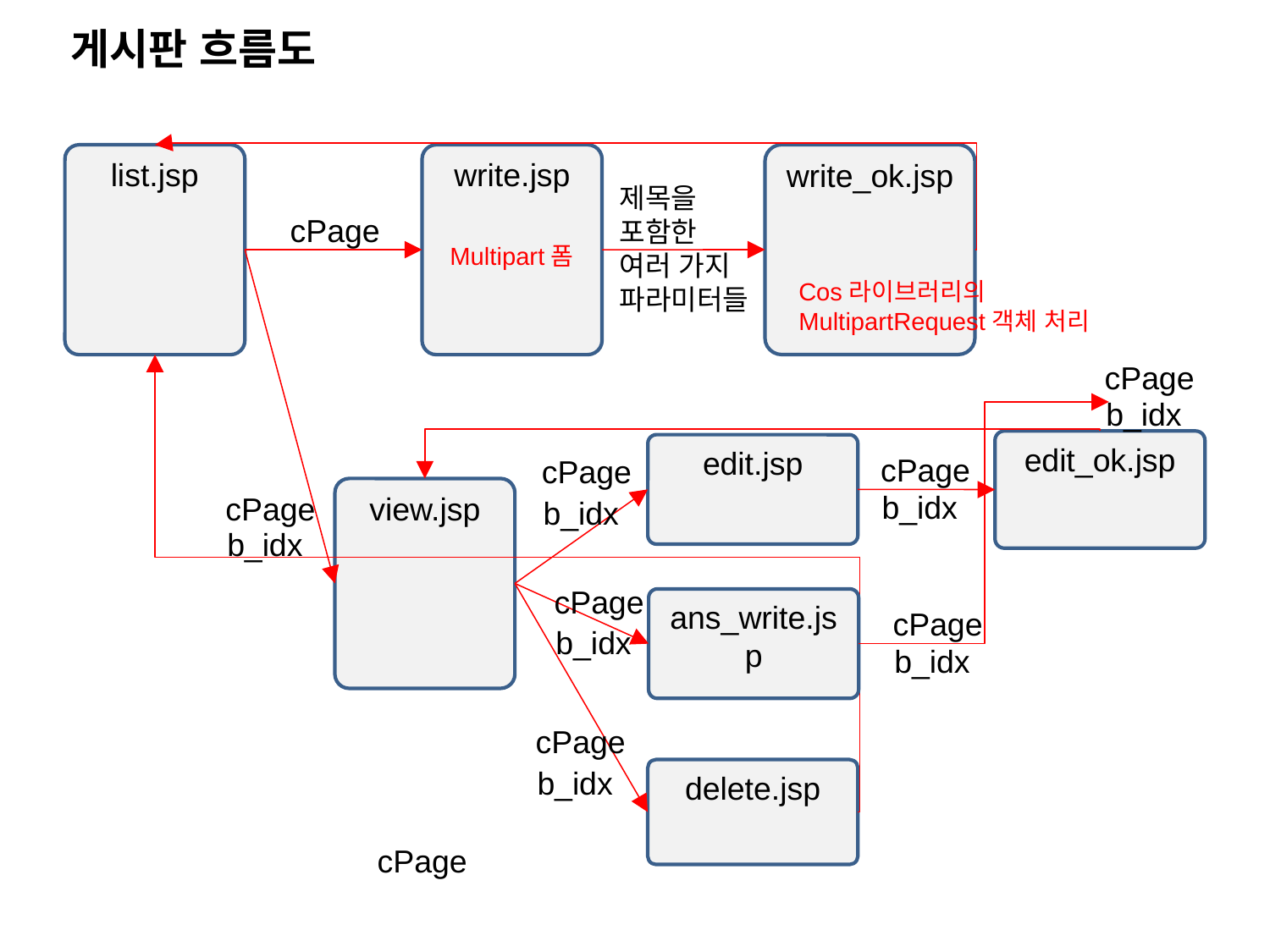

게시판 흐름도
write_ok.jsp
list.jsp
write.jsp
제목을
포함한
여러 가지
파라미터들
cPage
Multipart폼
Cos라이브러리의
MultipartRequest객체 처리
cPage
b_idx
edit_ok.jsp
edit.jsp
cPage
cPage
view.jsp
b_idx
cPage
b_idx
b_idx
cPage
ans_write.jsp
cPage
b_idx
b_idx
cPage
b_idx
delete.jsp
cPage